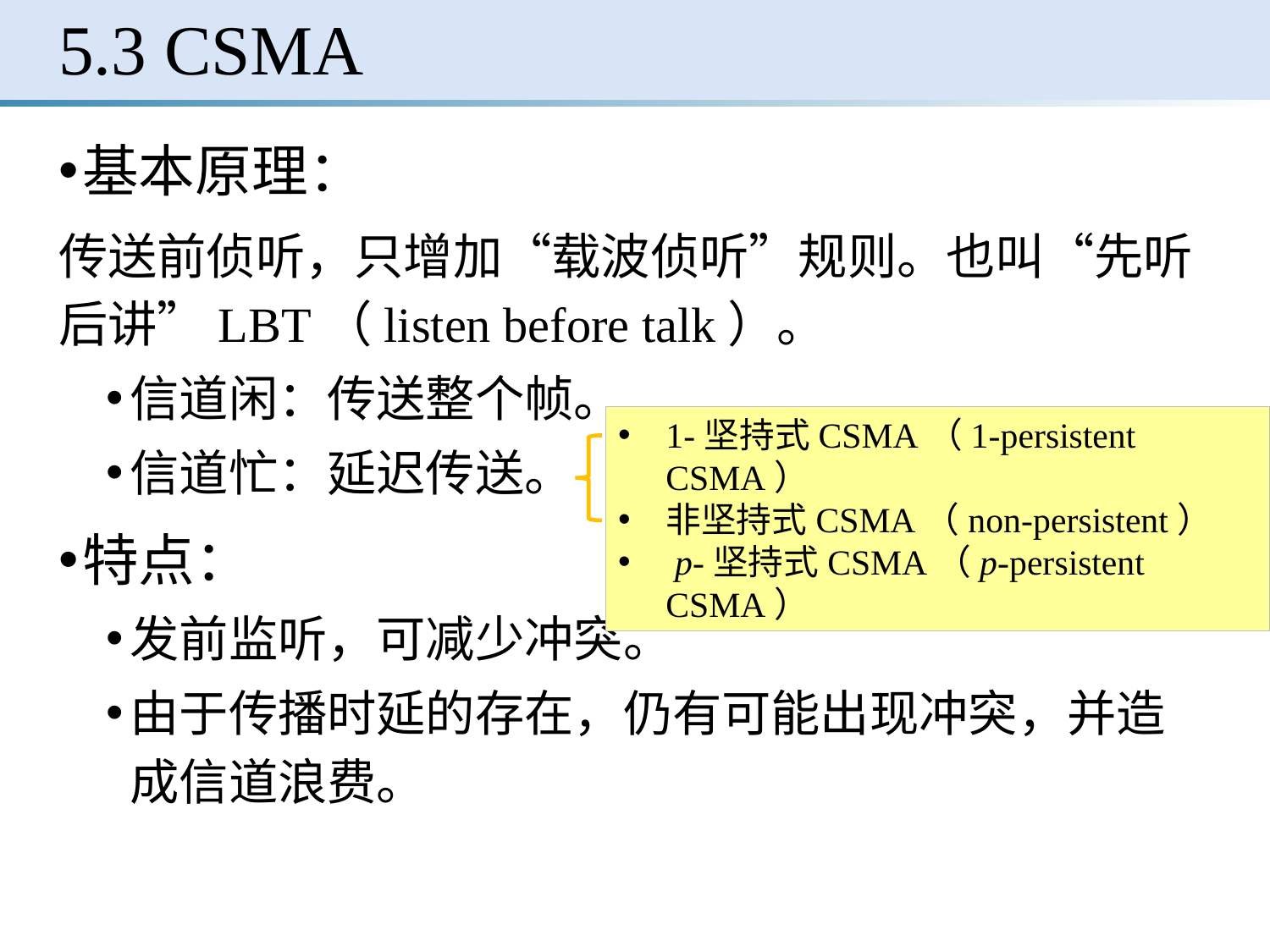

# 5.3 CSMA
基本原理：
传送前侦听，只增加“载波侦听”规则。也叫“先听后讲”LBT（listen before talk）。
信道闲：传送整个帧。
信道忙：延迟传送。
特点：
发前监听，可减少冲突。
由于传播时延的存在，仍有可能出现冲突，并造成信道浪费。
1-坚持式CSMA（1-persistent CSMA）
非坚持式CSMA（non-persistent）
 p-坚持式CSMA（p-persistent CSMA）